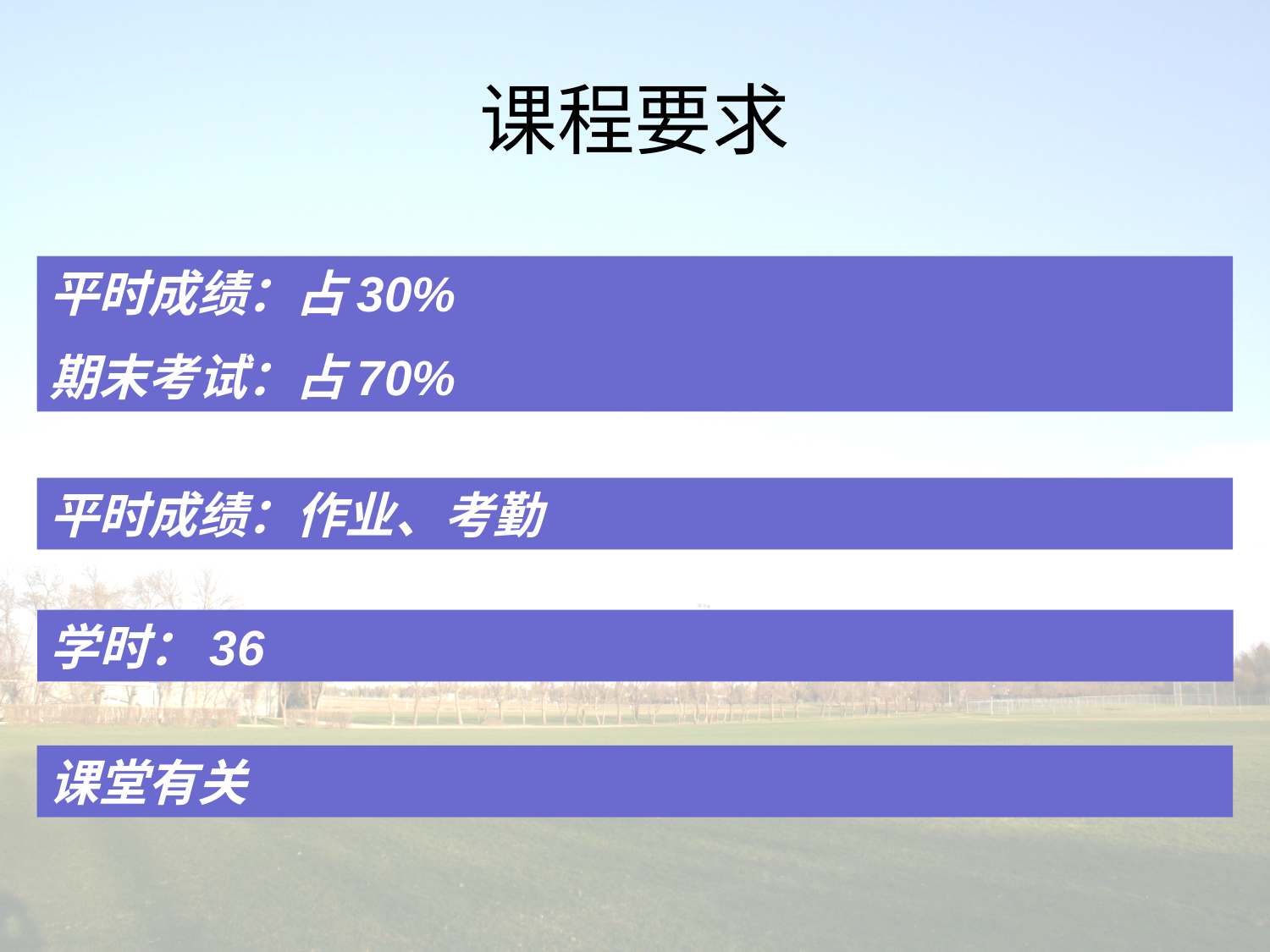

# 课程要求
平时成绩：占30%
期末考试：占70%
平时成绩：作业、考勤
学时：36
课堂有关